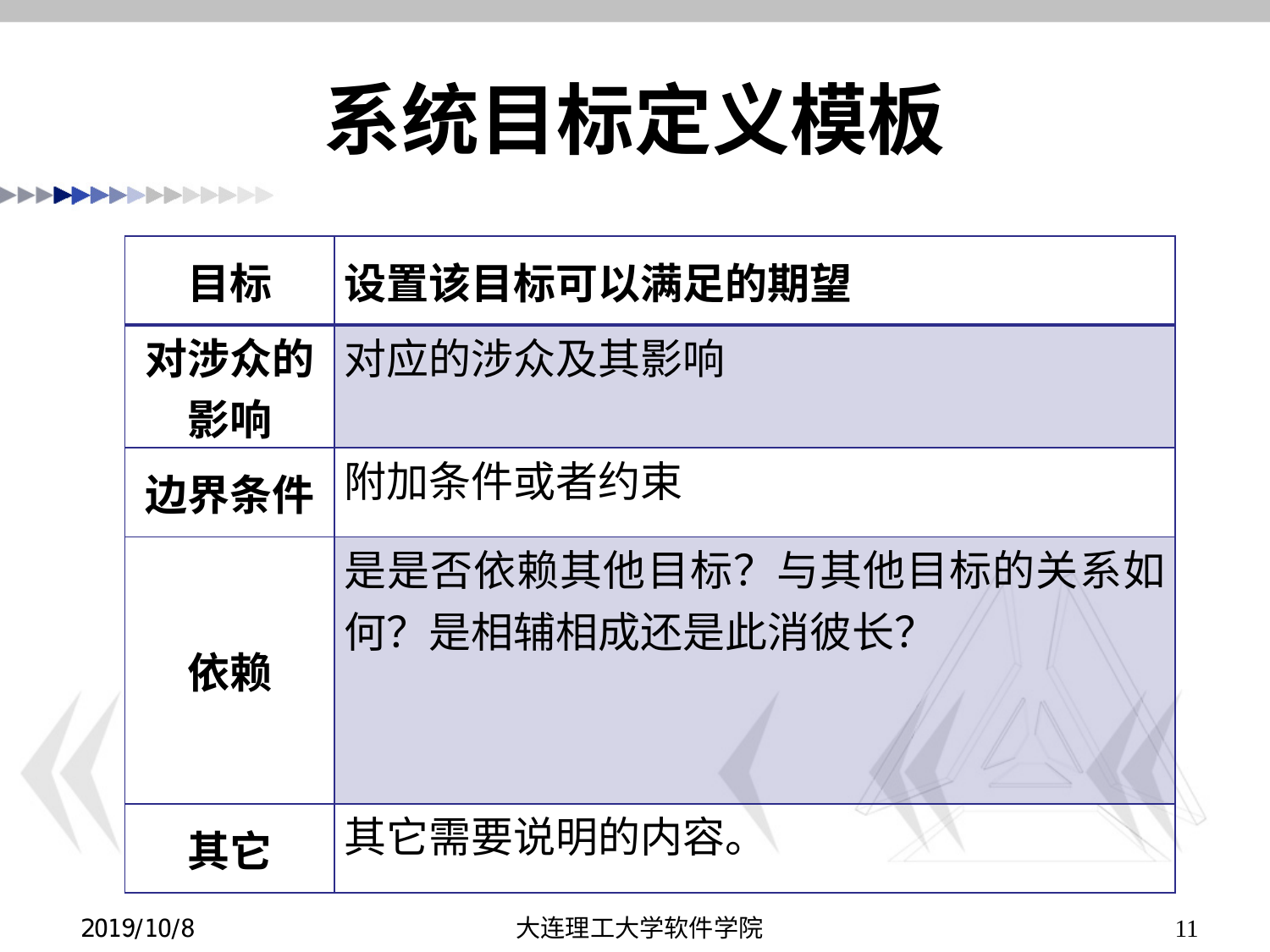

# 系统目标定义模板
| 目标 | 设置该目标可以满足的期望 |
| --- | --- |
| 对涉众的影响 | 对应的涉众及其影响 |
| 边界条件 | 附加条件或者约束 |
| 依赖 | 是是否依赖其他目标？与其他目标的关系如何？是相辅相成还是此消彼长？ |
| 其它 | 其它需要说明的内容。 |
2019/10/8
大连理工大学软件学院
11